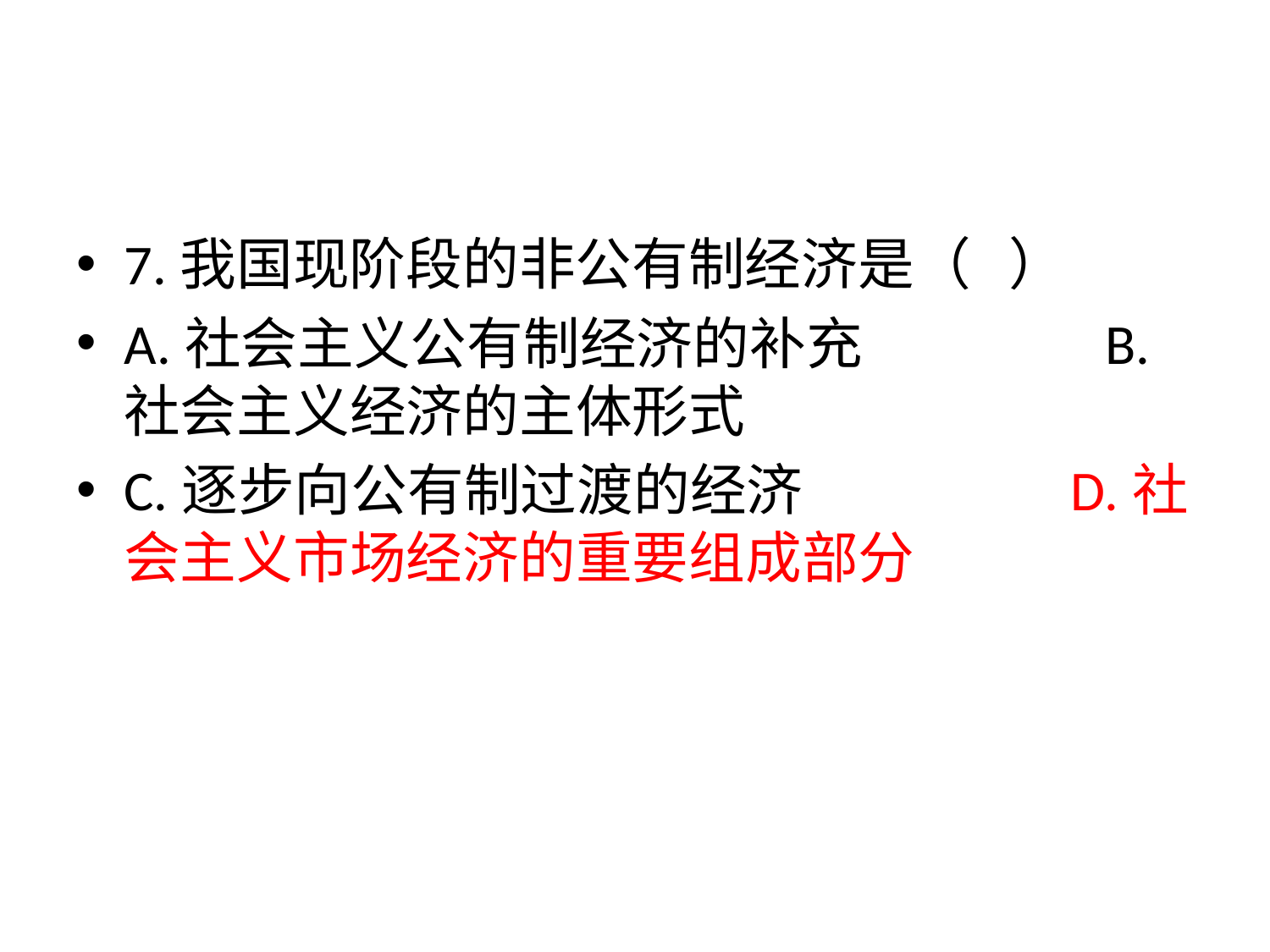

#
7.我国现阶段的非公有制经济是（   ）
A.社会主义公有制经济的补充                  B.社会主义经济的主体形式
C.逐步向公有制过渡的经济                    D.社会主义市场经济的重要组成部分